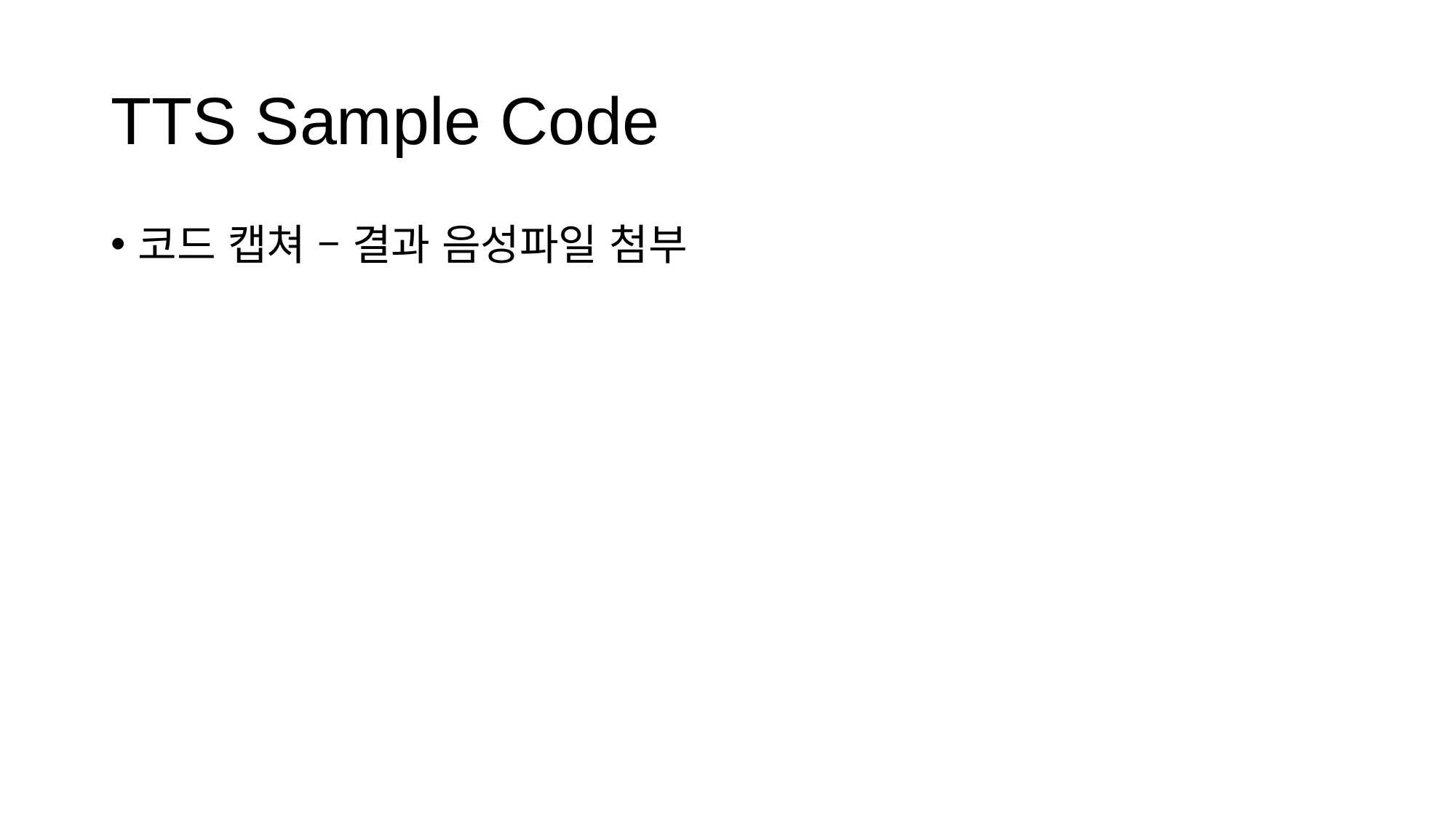

# TTS Sample Code
코드 캡쳐 – 결과 음성파일 첨부